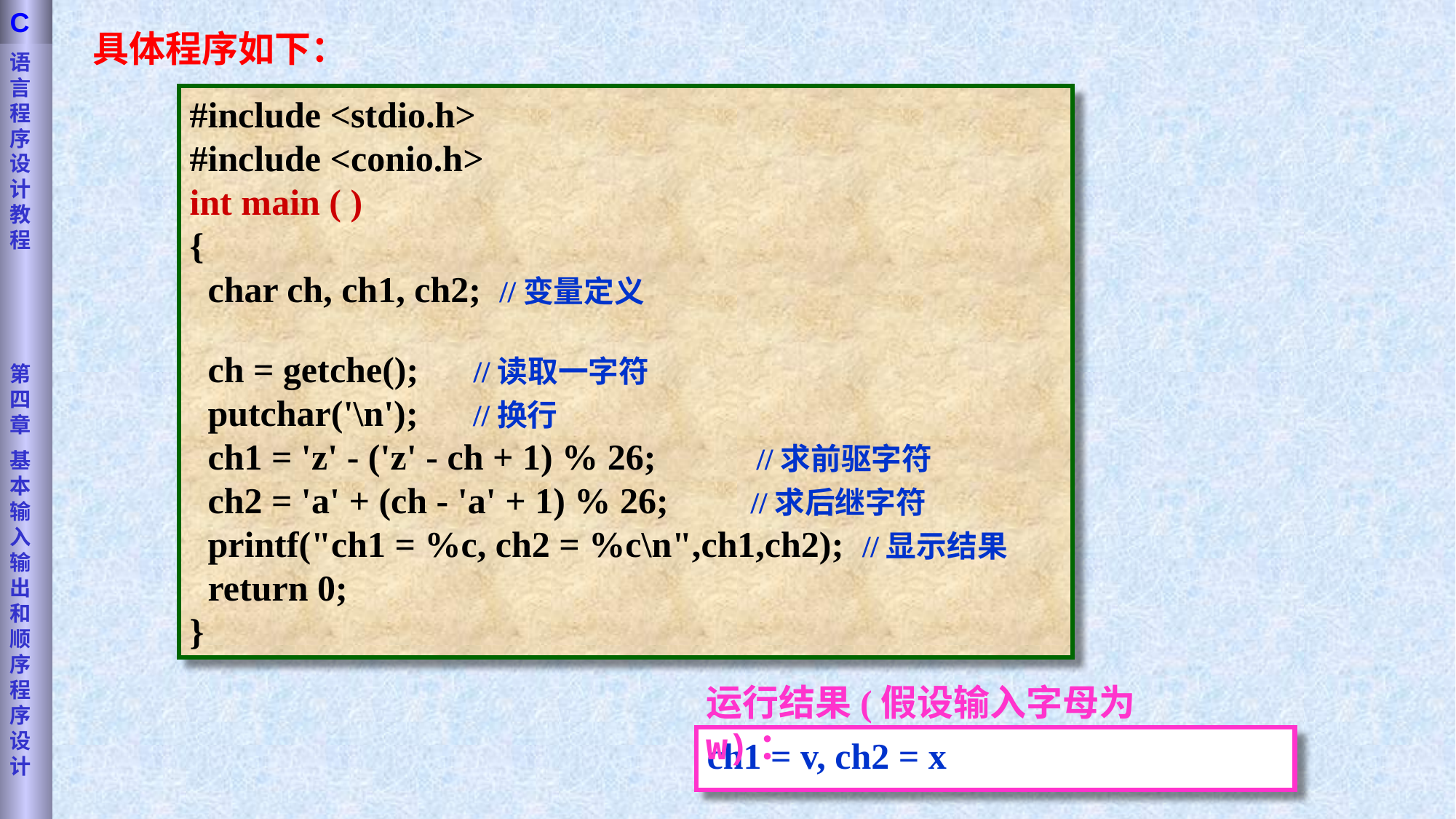

语言程序设计教程

第四章
基本输入输出和顺序程序设计
C
具体程序如下：
#include <stdio.h>
#include <conio.h>
int main ( )
{
  char ch, ch1, ch2;  //变量定义

  ch = getche();      //读取一字符
  putchar('\n');      //换行
  ch1 = 'z' - ('z' - ch + 1) % 26;           //求前驱字符
  ch2 = 'a' + (ch - 'a' + 1) % 26;         //求后继字符
  printf("ch1 = %c, ch2 = %c\n",ch1,ch2);  //显示结果
  return 0;
}
运行结果(假设输入字母为w)：
ch1 = v, ch2 = x